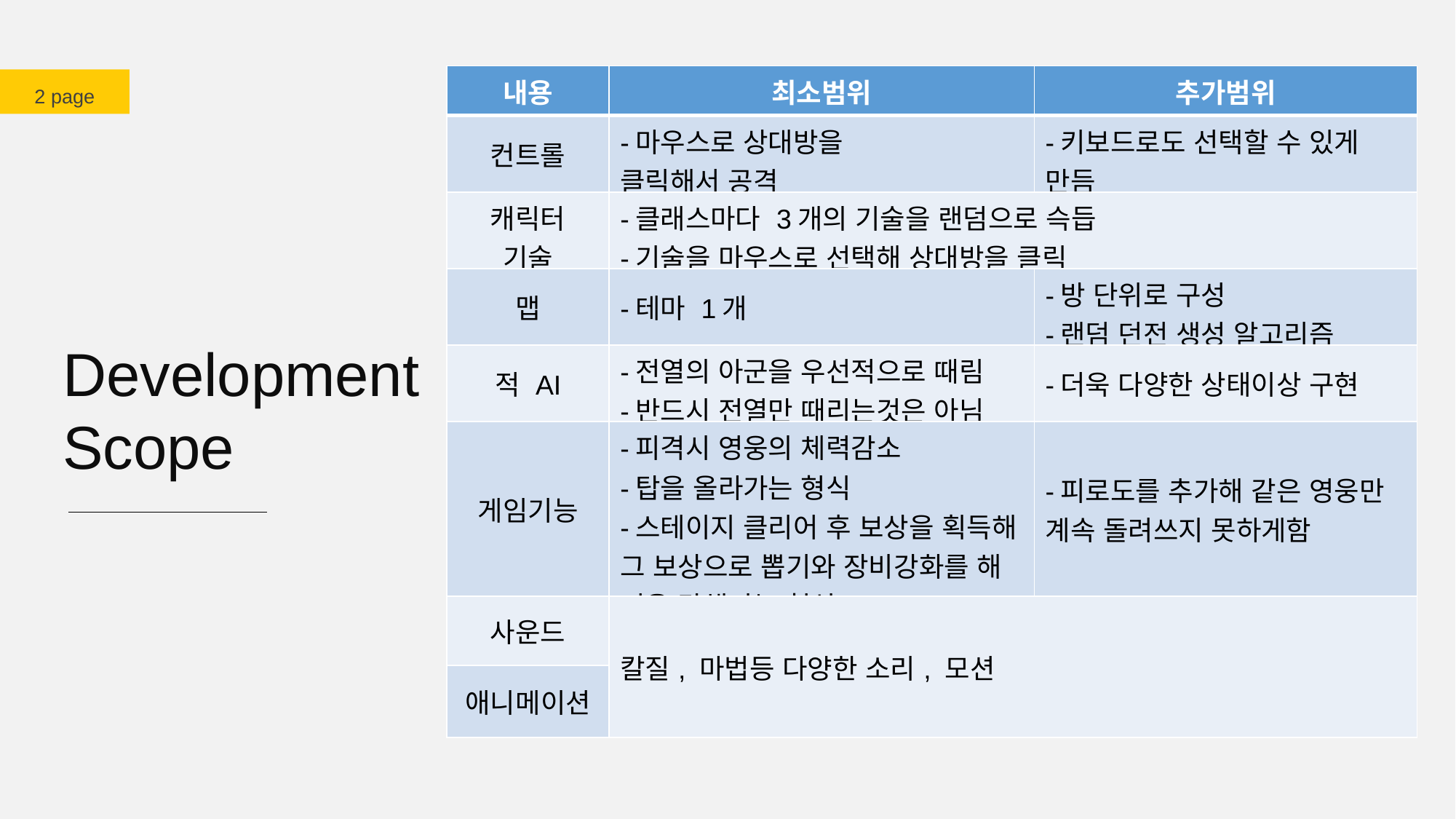

| 내용 | 최소범위 | 추가범위 |
| --- | --- | --- |
| 컨트롤 | -마우스로 상대방을 클릭해서 공격 | -키보드로도 선택할 수 있게 만듬 |
| 캐릭터 기술 | -클래스마다 3개의 기술을 랜덤으로 슥듭 -기술을 마우스로 선택해 상대방을 클릭 |  |
| 맵 | -테마 1개 | -방 단위로 구성 -랜덤 던전 생성 알고리즘 |
| 적 AI | -전열의 아군을 우선적으로 때림 -반드시 전열만 때리는것은 아님 | -더욱 다양한 상태이상 구현 |
| 게임기능 | -피격시 영웅의 체력감소 -탑을 올라가는 형식 -스테이지 클리어 후 보상을 획득해 그 보상으로 뽑기와 장비강화를 해 더욱 강해지는 형식 | -피로도를 추가해 같은 영웅만 계속 돌려쓰지 못하게함 |
| 사운드 | 칼질, 마법등 다양한 소리, 모션 |  |
| 애니메이션 |  |  |
2 page

Development
Scope